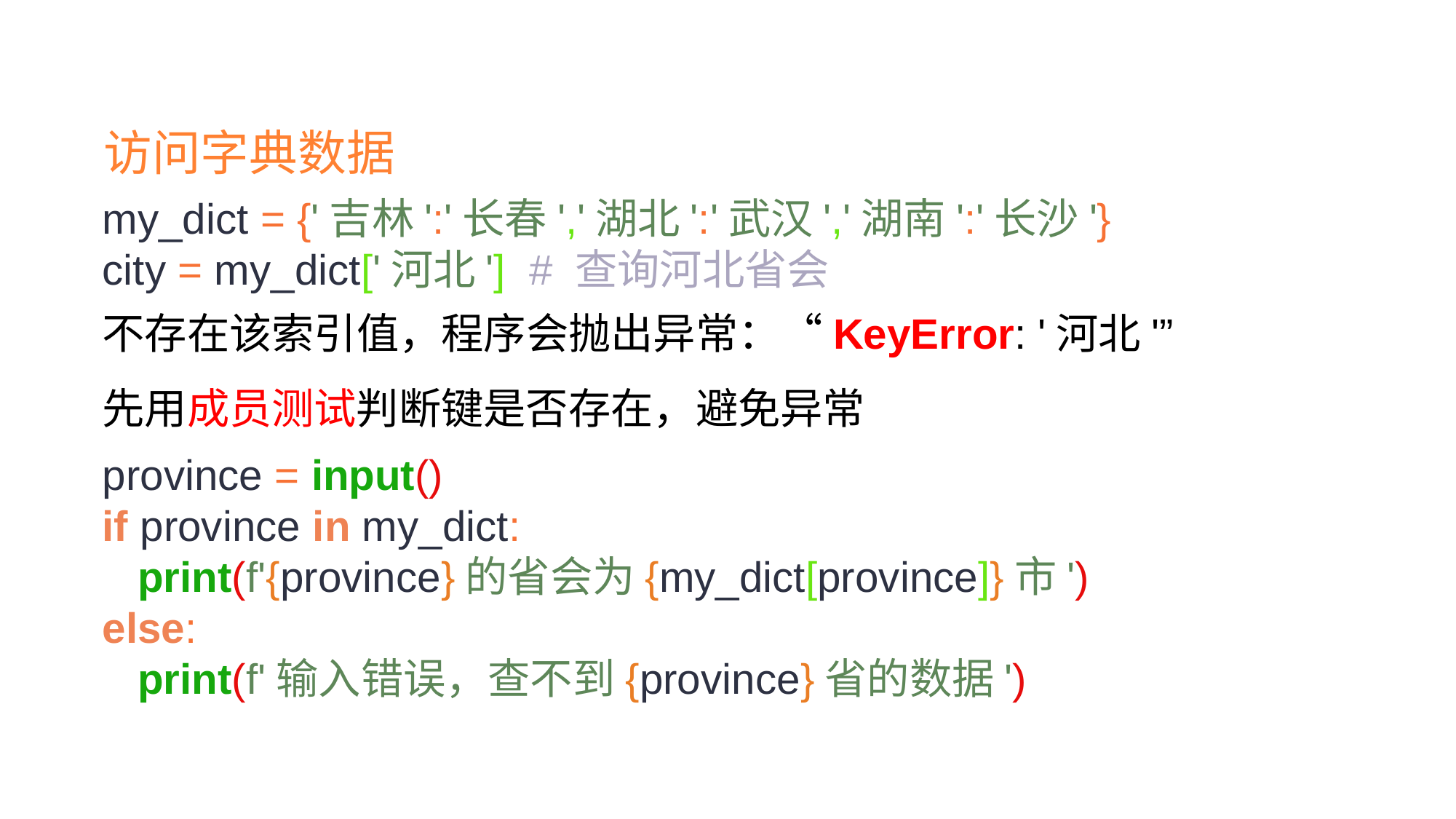

访问字典数据
my_dict = {'吉林':'长春','湖北':'武汉','湖南':'长沙'}
city = my_dict['河北']  # 查询河北省会
不存在该索引值，程序会抛出异常：“KeyError: '河北'”
先用成员测试判断键是否存在，避免异常
province = input()
if province in my_dict:
   print(f'{province}的省会为{my_dict[province]}市')
else:
   print(f'输入错误，查不到{province}省的数据')